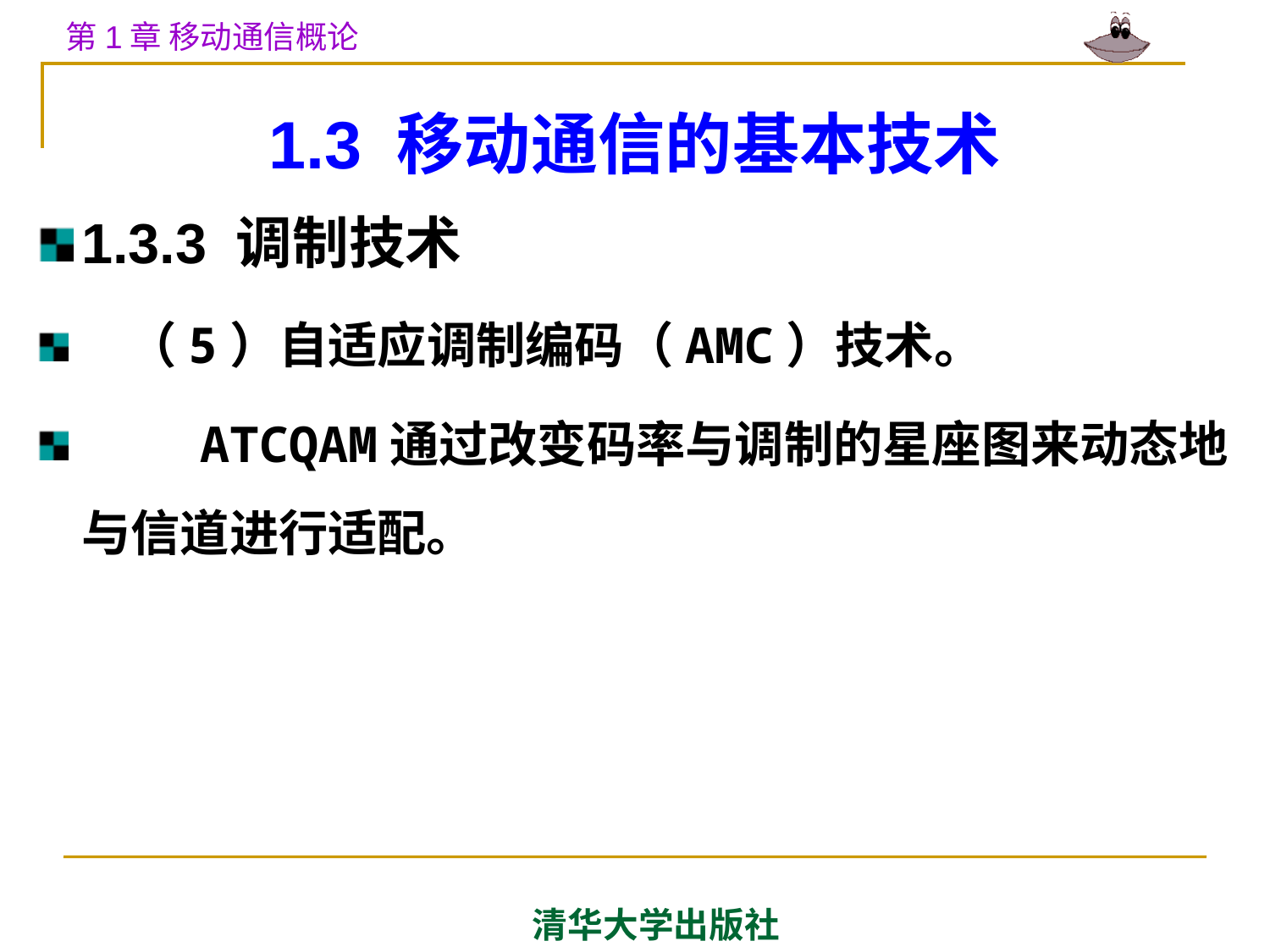

# 1.3 移动通信的基本技术
1.3.3 调制技术
   （5）自适应调制编码（AMC）技术。
    ATCQAM通过改变码率与调制的星座图来动态地与信道进行适配。